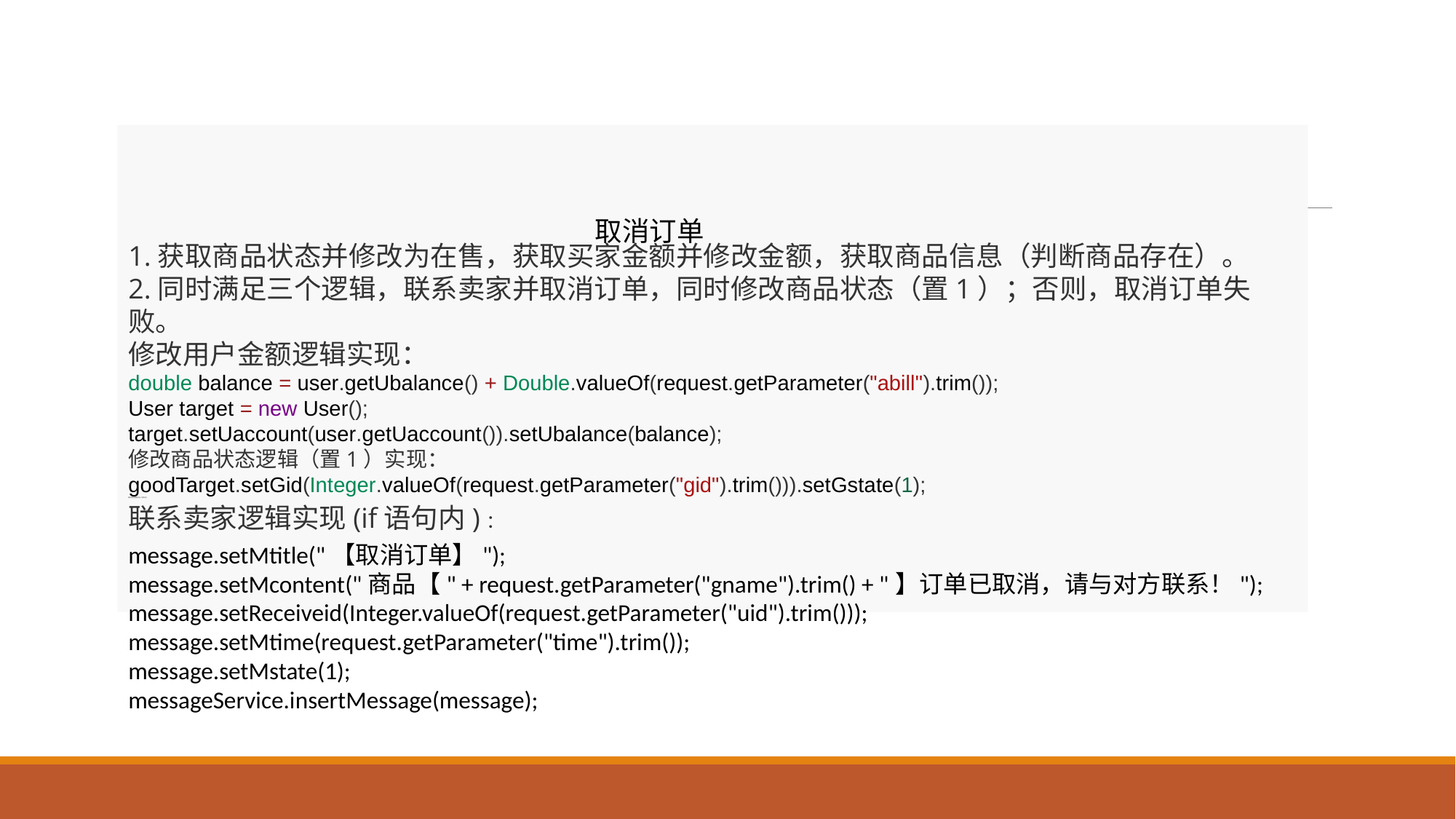

# 服务端设计——订单功能举例
取消订单
1.获取商品状态并修改为在售，获取买家金额并修改金额，获取商品信息（判断商品存在）。
2.同时满足三个逻辑，联系卖家并取消订单，同时修改商品状态（置1）；否则，取消订单失败。
修改用户金额逻辑实现：
double balance = user.getUbalance() + Double.valueOf(request.getParameter("abill").trim());
User target = new User();
target.setUaccount(user.getUaccount()).setUbalance(balance);
修改商品状态逻辑（置1）实现：
goodTarget.setGid(Integer.valueOf(request.getParameter("gid").trim())).setGstate(1);
联系卖家逻辑实现(if语句内)：
联系卖家逻辑实现(if语句内)：

message.setMtitle("【取消订单】");
message.setMcontent("商品【" + request.getParameter("gname").trim() + "】订单已取消，请与对方联系！");
message.setReceiveid(Integer.valueOf(request.getParameter("uid").trim()));
message.setMtime(request.getParameter("time").trim());
message.setMstate(1);
messageService.insertMessage(message);